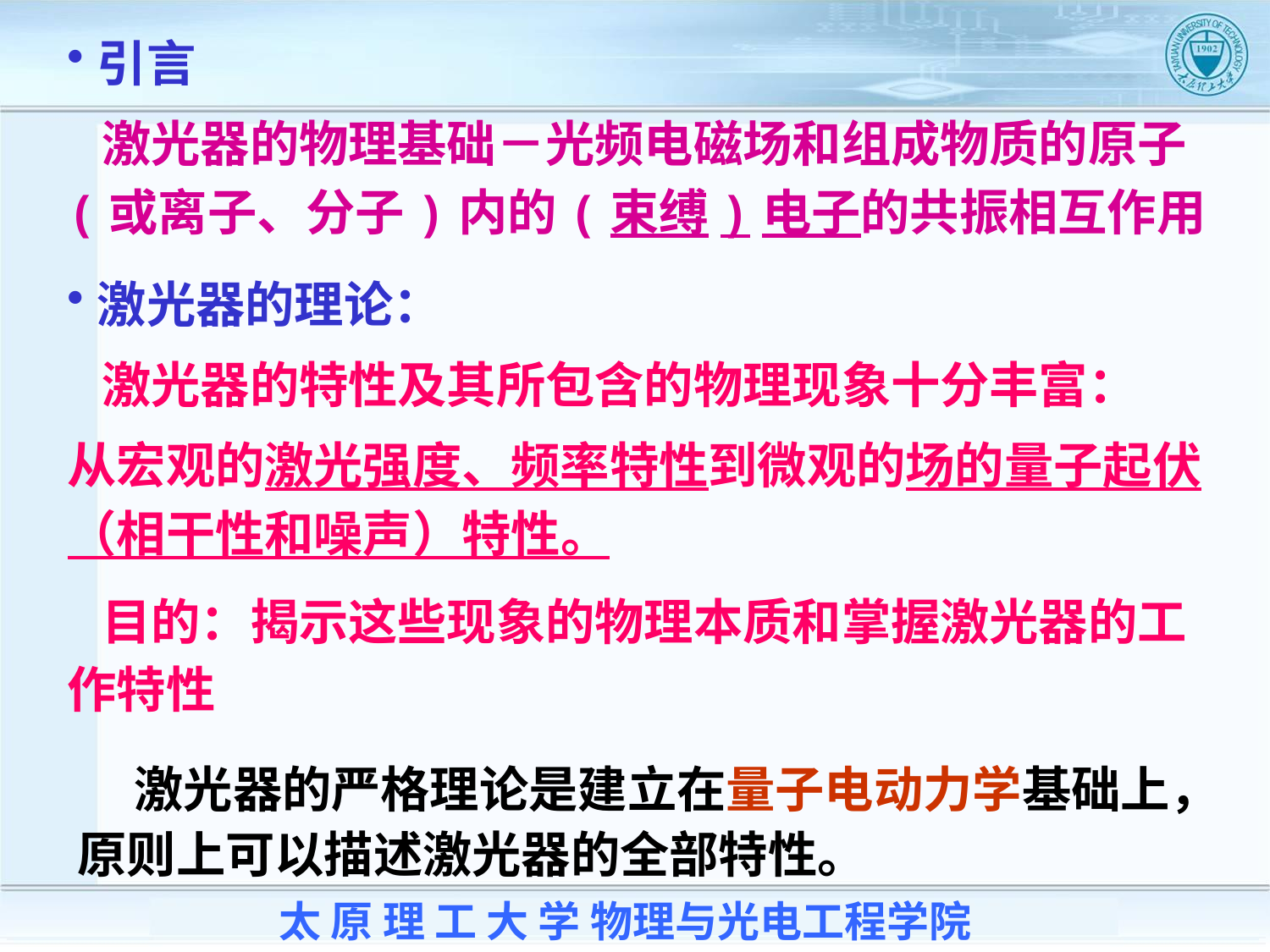

引言
  激光器的物理基础－光频电磁场和组成物质的原子(或离子、分子)内的(束缚)电子的共振相互作用
激光器的理论：
  激光器的特性及其所包含的物理现象十分丰富：
从宏观的激光强度、频率特性到微观的场的量子起伏（相干性和噪声）特性。
  目的：揭示这些现象的物理本质和掌握激光器的工作特性
    激光器的严格理论是建立在量子电动力学基础上，原则上可以描述激光器的全部特性。